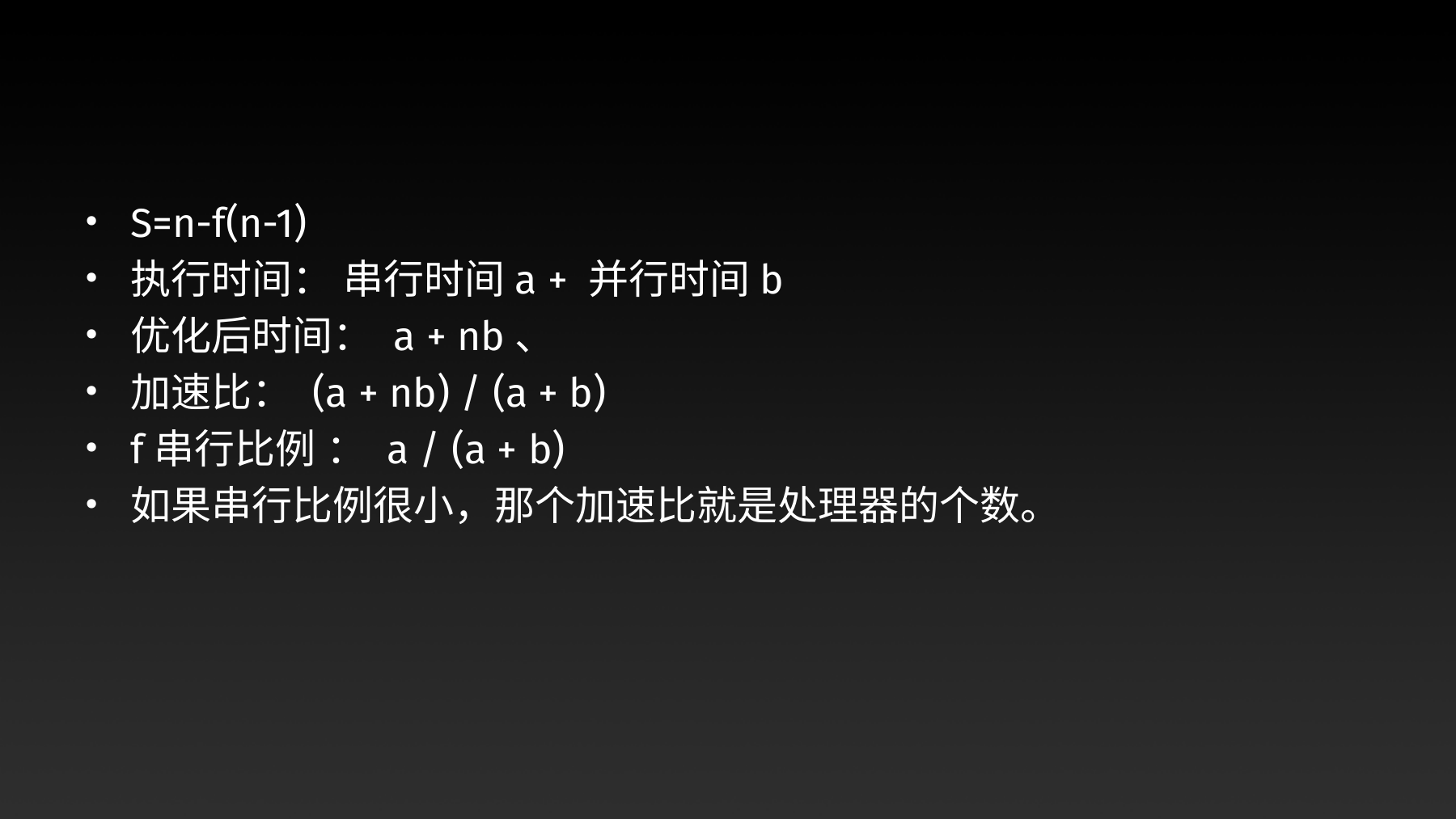

#
S=n-f(n-1)
执行时间： 串行时间a + 并行时间b
优化后时间： a + nb、
加速比： (a + nb) / (a + b)
f串行比例 ： a / (a + b)
如果串行比例很小，那个加速比就是处理器的个数。